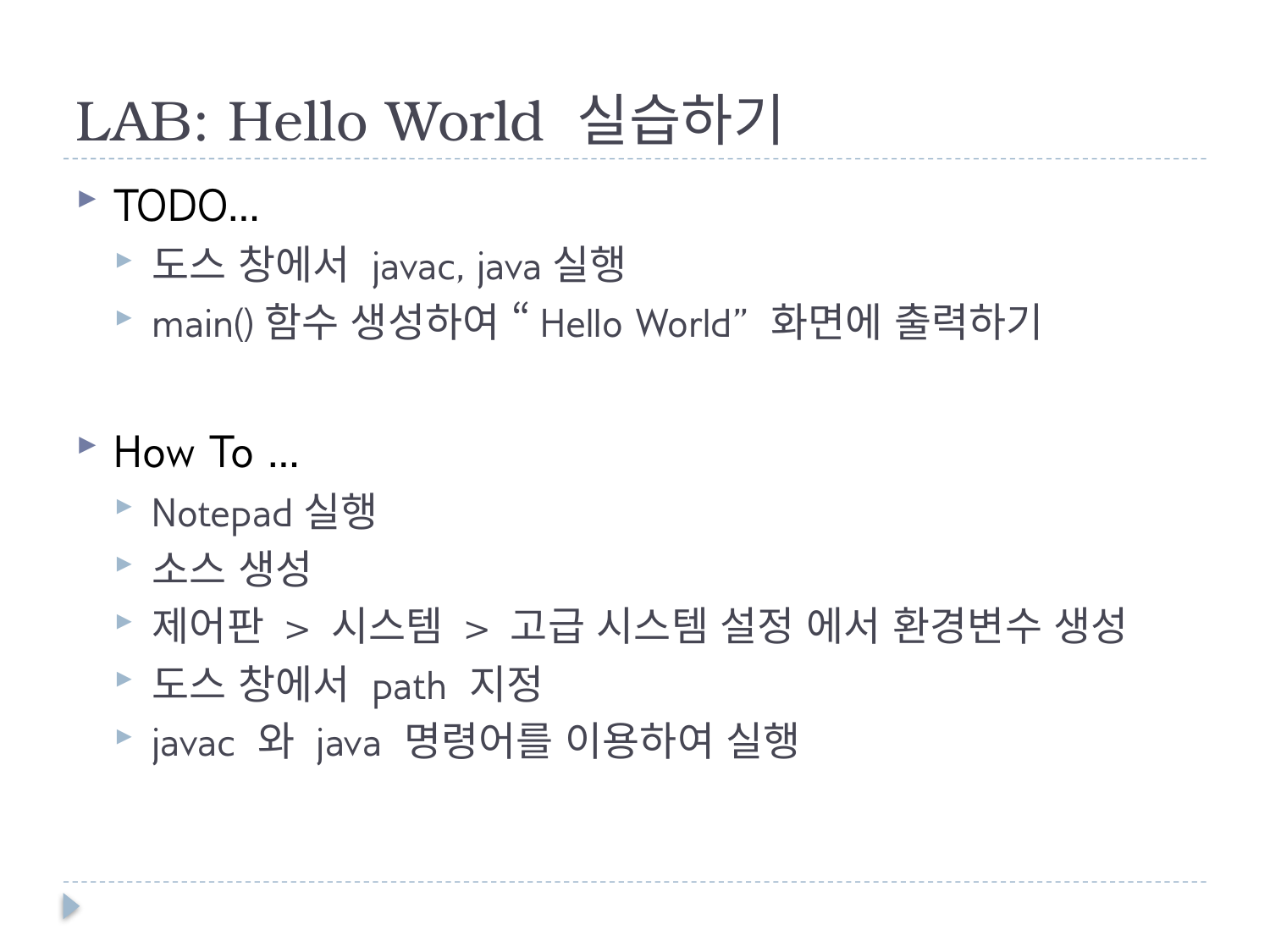

# LAB: Hello World 실습하기
TODO…
도스 창에서 javac, java실행
main()함수 생성하여 “Hello World” 화면에 출력하기

How To …
Notepad실행
소스 생성
제어판 > 시스템 > 고급 시스템 설정 에서 환경변수 생성
도스 창에서 path 지정
javac 와 java 명령어를 이용하여 실행